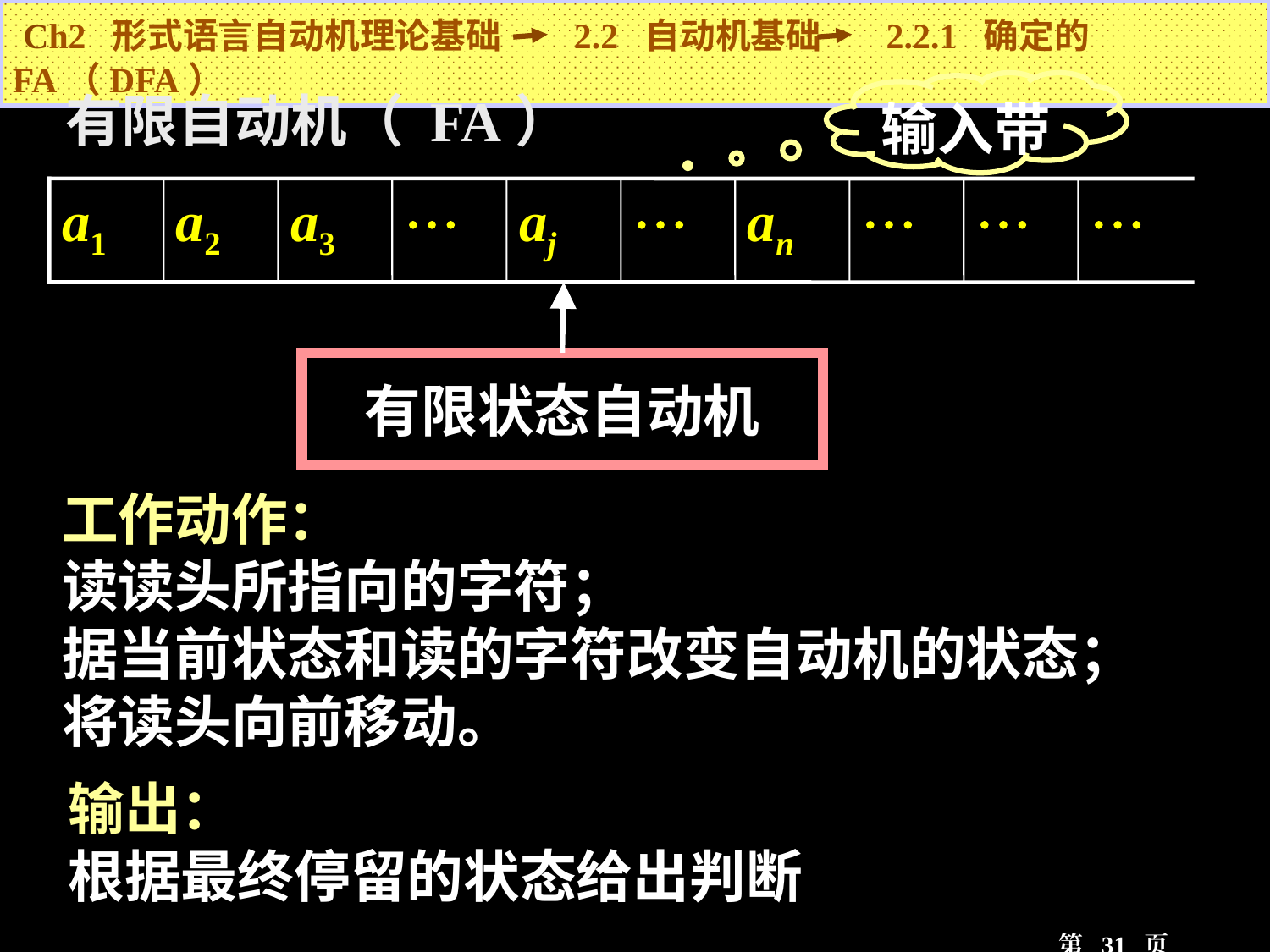

Ch2  形式语言自动机理论基础        2.2  自动机基础       2.2.1  确定的FA（DFA）

输入带
有限自动机（ FA）
a1

a2

a3

…

aj

…

an

…

…

…

有限状态自动机
工作动作：
读读头所指向的字符；
据当前状态和读的字符改变自动机的状态；
将读头向前移动。
输出：
根据最终停留的状态给出判断